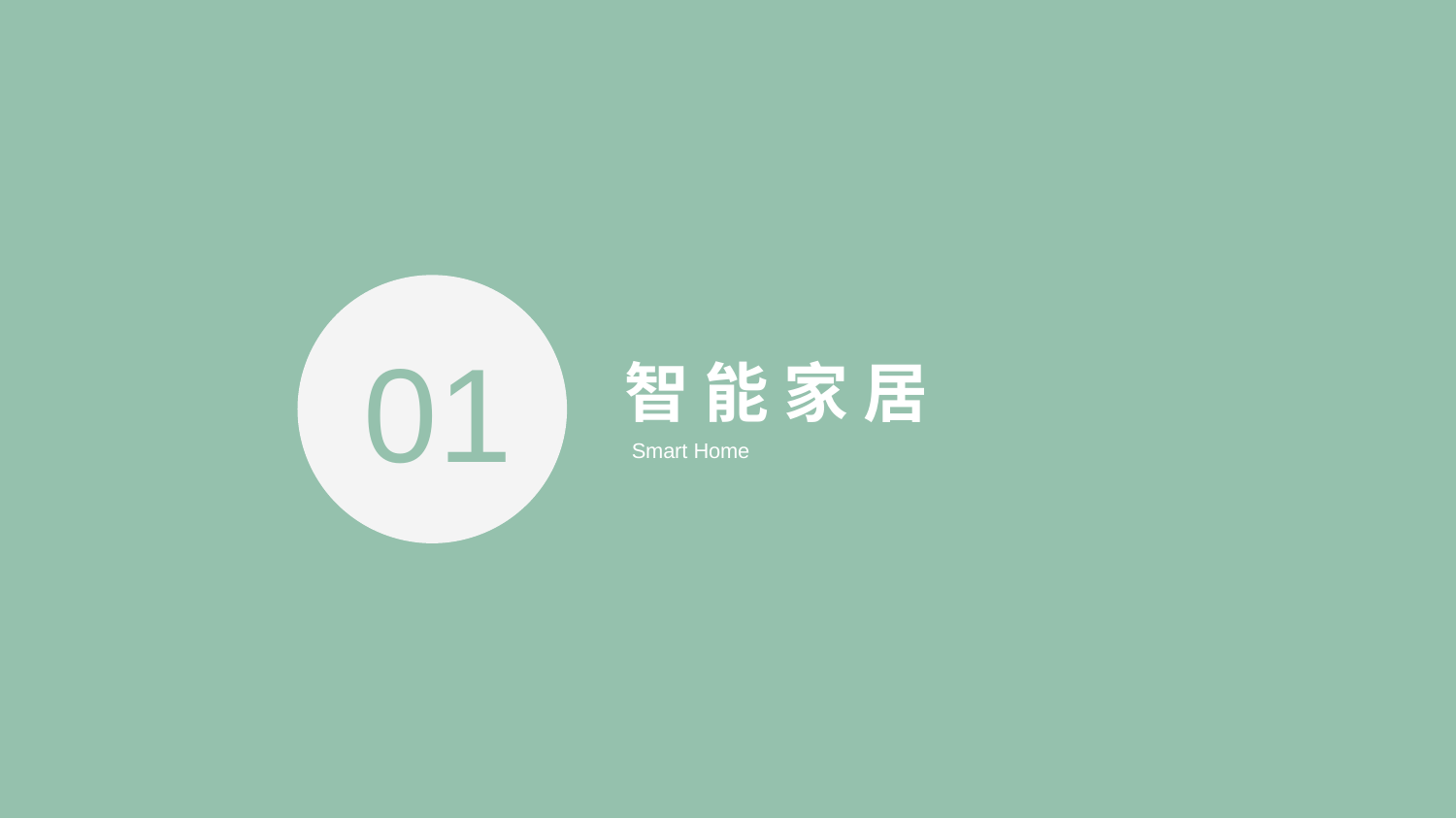

01
智 能 家 居
Smart Home